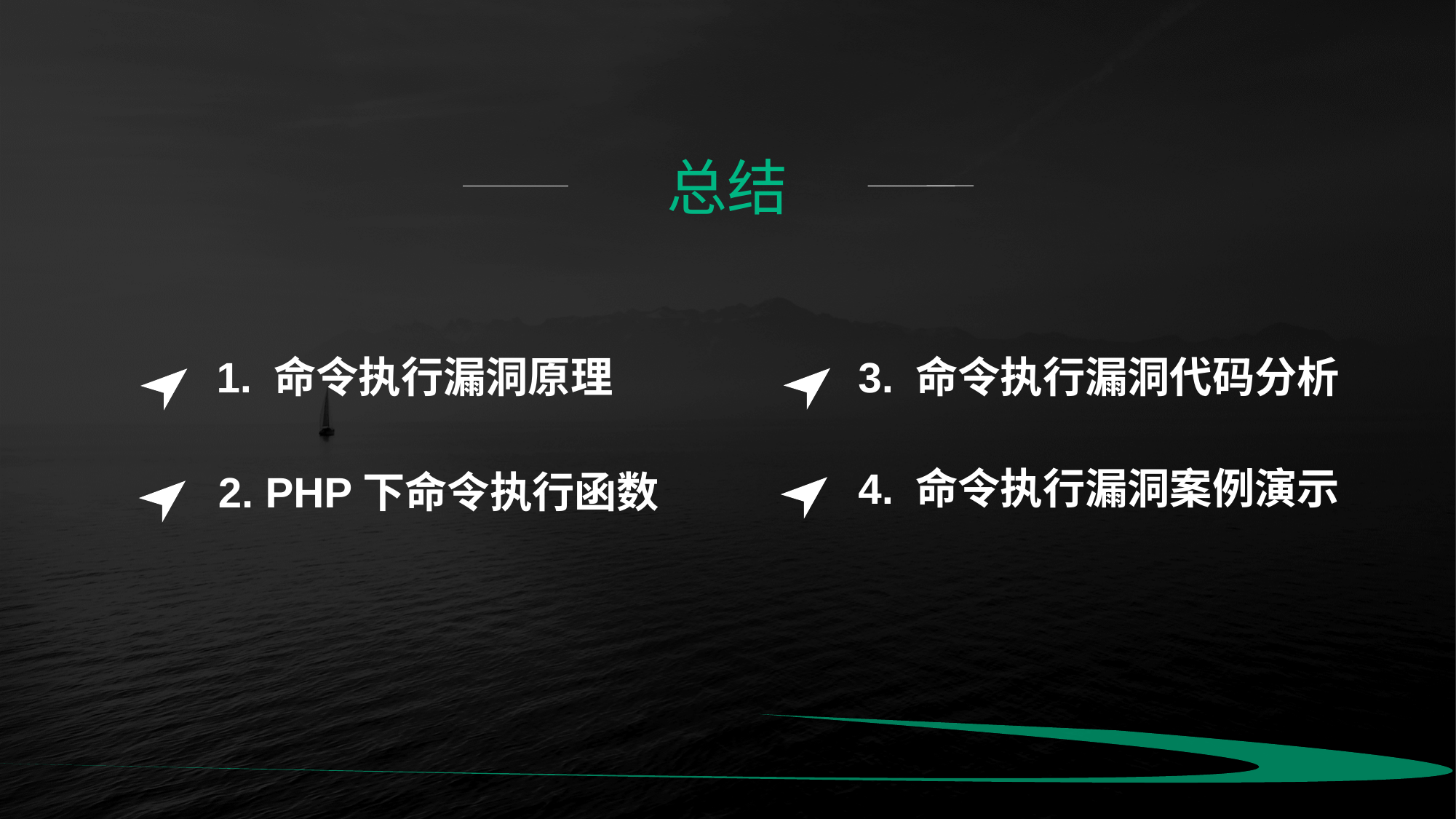

总结
3. 命令执行漏洞代码分析

4. 命令执行漏洞案例演示

1. 命令执行漏洞原理

2. PHP下命令执行函数